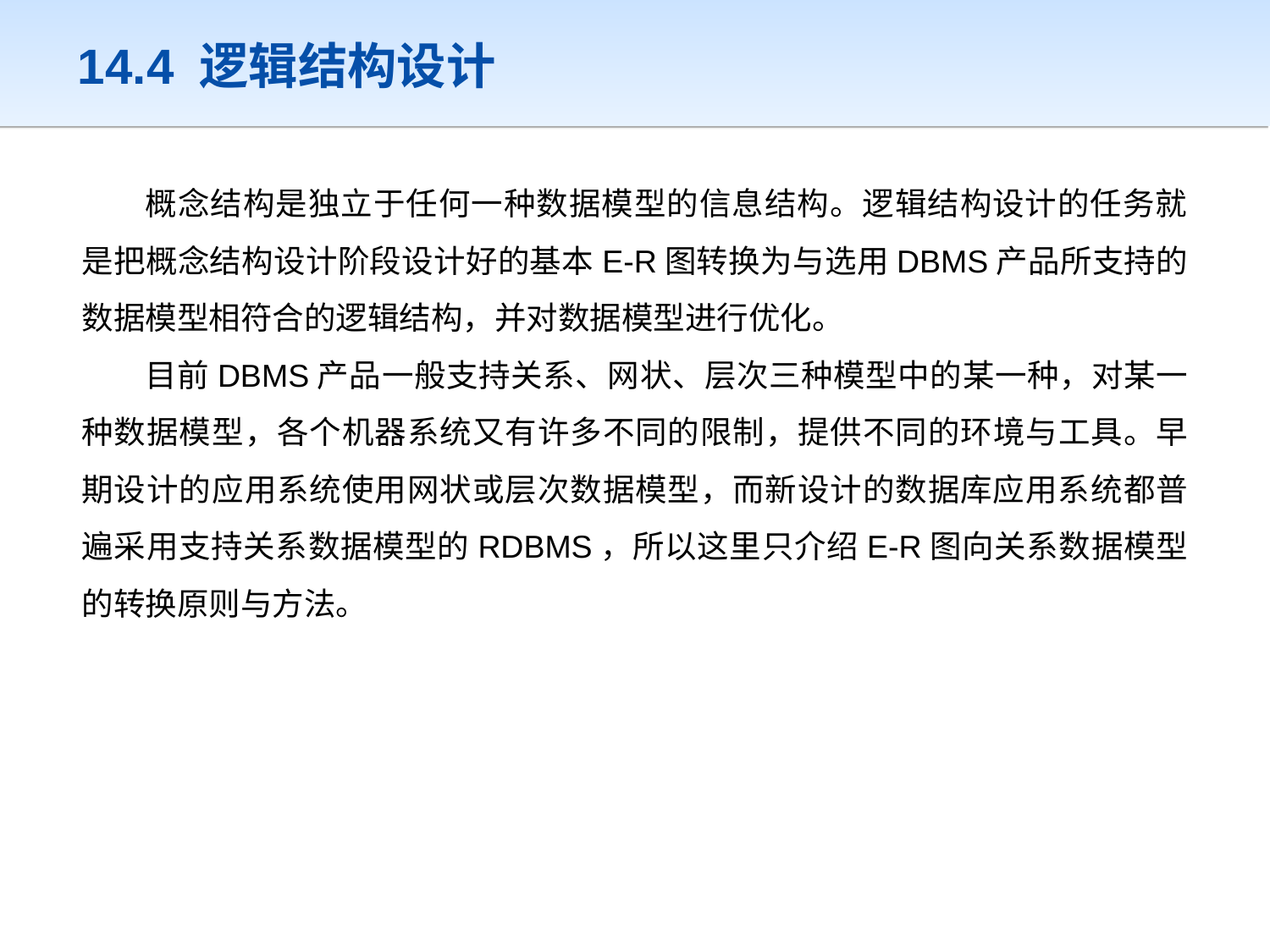

14.4 逻辑结构设计

数据定义
概念结构是独立于任何一种数据模型的信息结构。逻辑结构设计的任务就是把概念结构设计阶段设计好的基本E-R图转换为与选用DBMS产品所支持的数据模型相符合的逻辑结构，并对数据模型进行优化。
目前DBMS产品一般支持关系、网状、层次三种模型中的某一种，对某一种数据模型，各个机器系统又有许多不同的限制，提供不同的环境与工具。早期设计的应用系统使用网状或层次数据模型，而新设计的数据库应用系统都普遍采用支持关系数据模型的RDBMS，所以这里只介绍E-R图向关系数据模型的转换原则与方法。